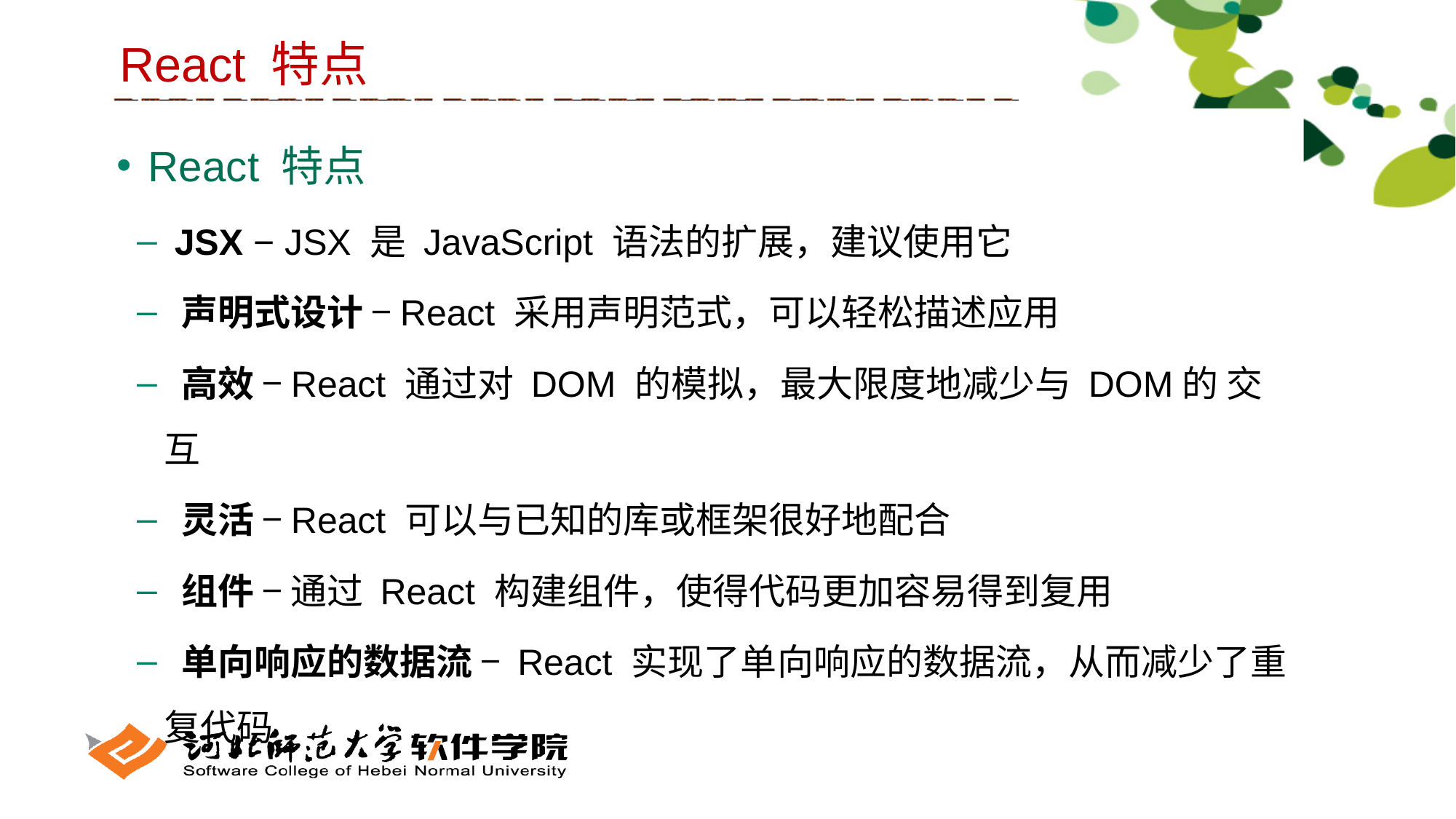

React 特点
 React 特点
 JSX − JSX 是 JavaScript 语法的扩展，建议使用它
 声明式设计 −React 采用声明范式，可以轻松描述应用
 高效 −React 通过对 DOM 的模拟，最大限度地减少与 DOM的 交互
 灵活 −React 可以与已知的库或框架很好地配合
 组件 − 通过 React 构建组件，使得代码更加容易得到复用
 单向响应的数据流 − React 实现了单向响应的数据流，从而减少了重复代码